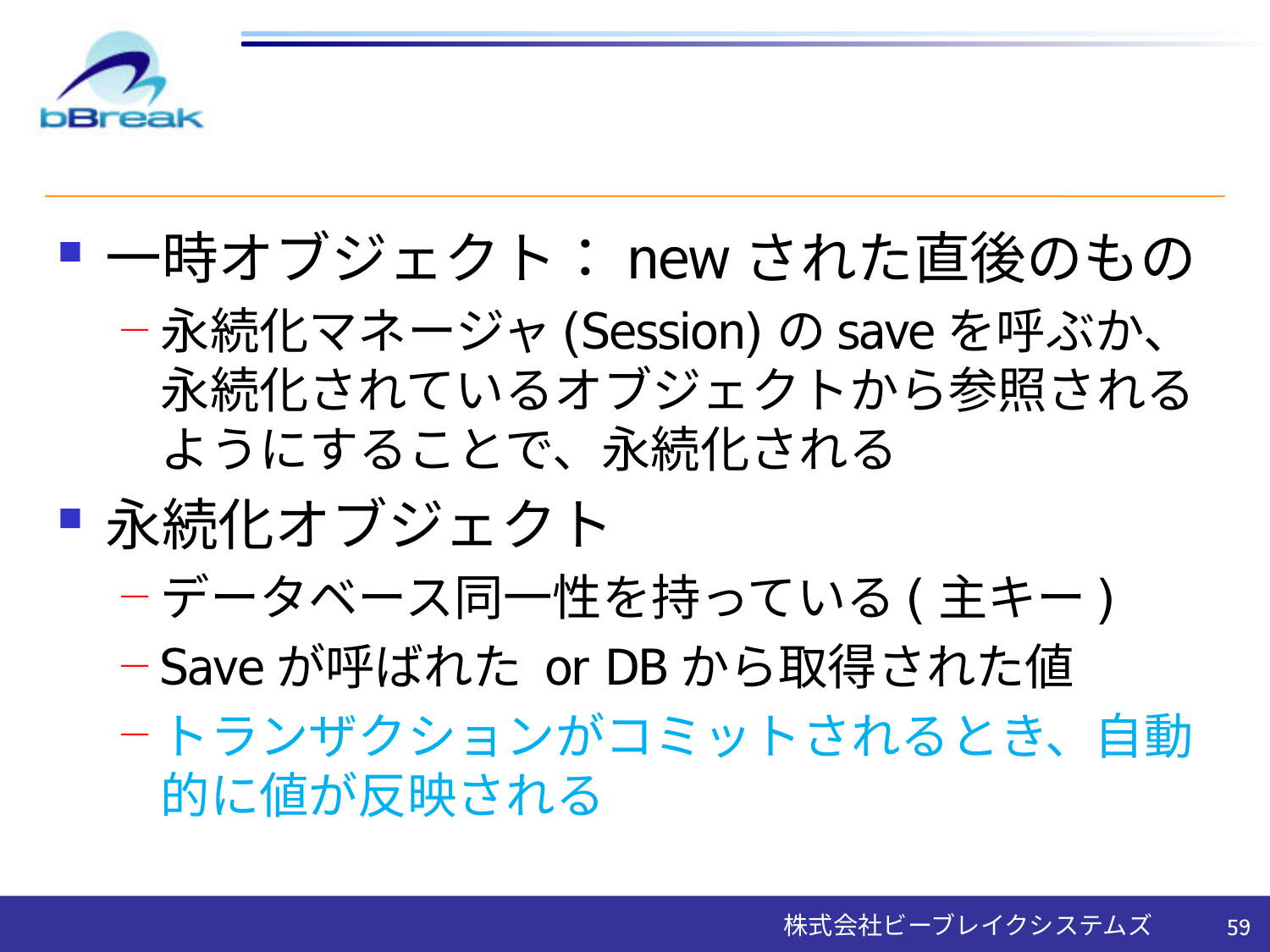

#
一時オブジェクト：newされた直後のもの
永続化マネージャ(Session)のsaveを呼ぶか、永続化されているオブジェクトから参照されるようにすることで、永続化される
永続化オブジェクト
データベース同一性を持っている(主キー)
Saveが呼ばれた or DBから取得された値
トランザクションがコミットされるとき、自動的に値が反映される